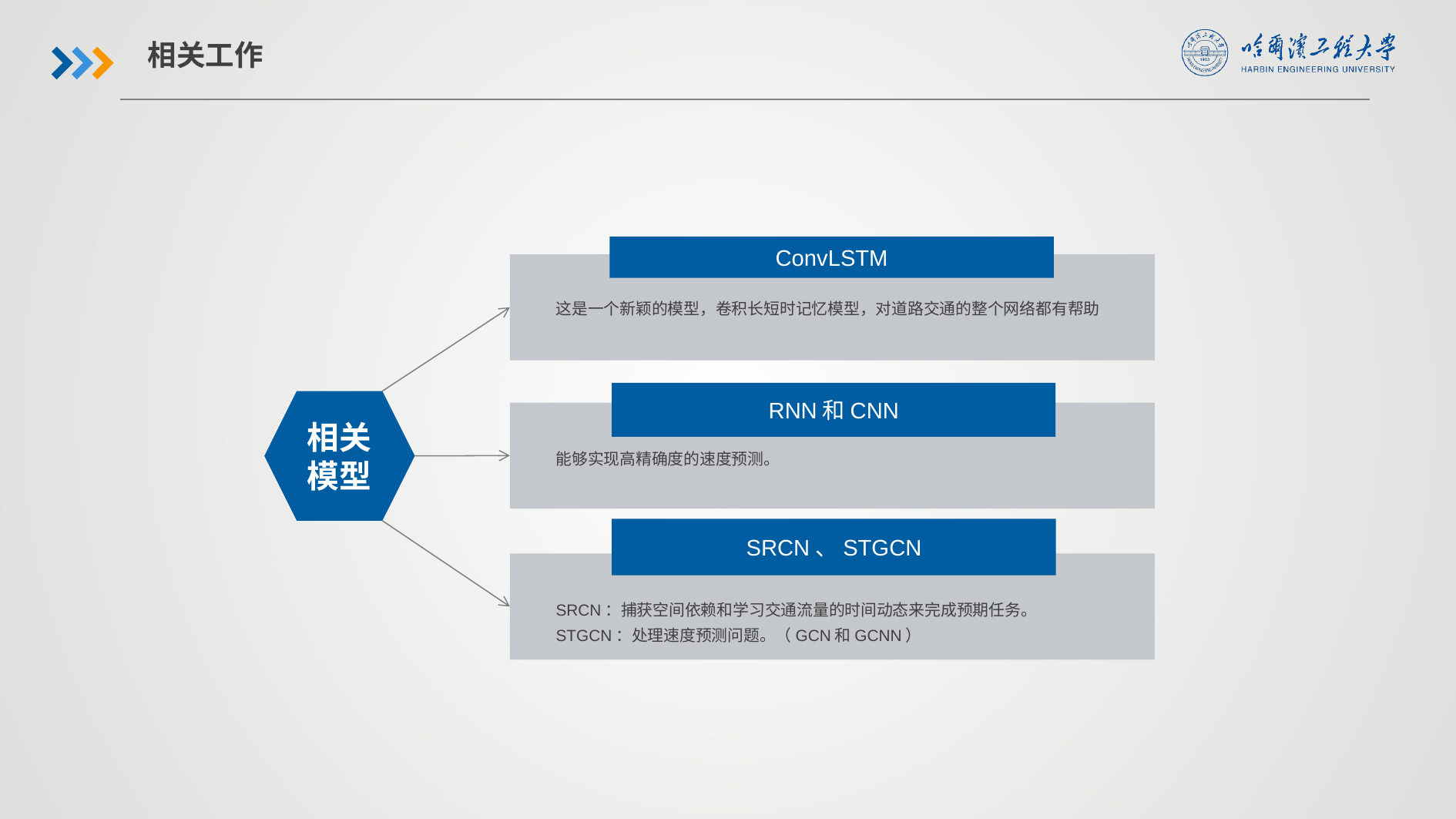

相关工作
ConvLSTM

这是一个新颖的模型，卷积长短时记忆模型，对道路交通的整个网络都有帮助
RNN和CNN
相关模型

能够实现高精确度的速度预测。
SRCN、STGCN

SRCN：捕获空间依赖和学习交通流量的时间动态来完成预期任务。
STGCN：处理速度预测问题。（GCN和GCNN）